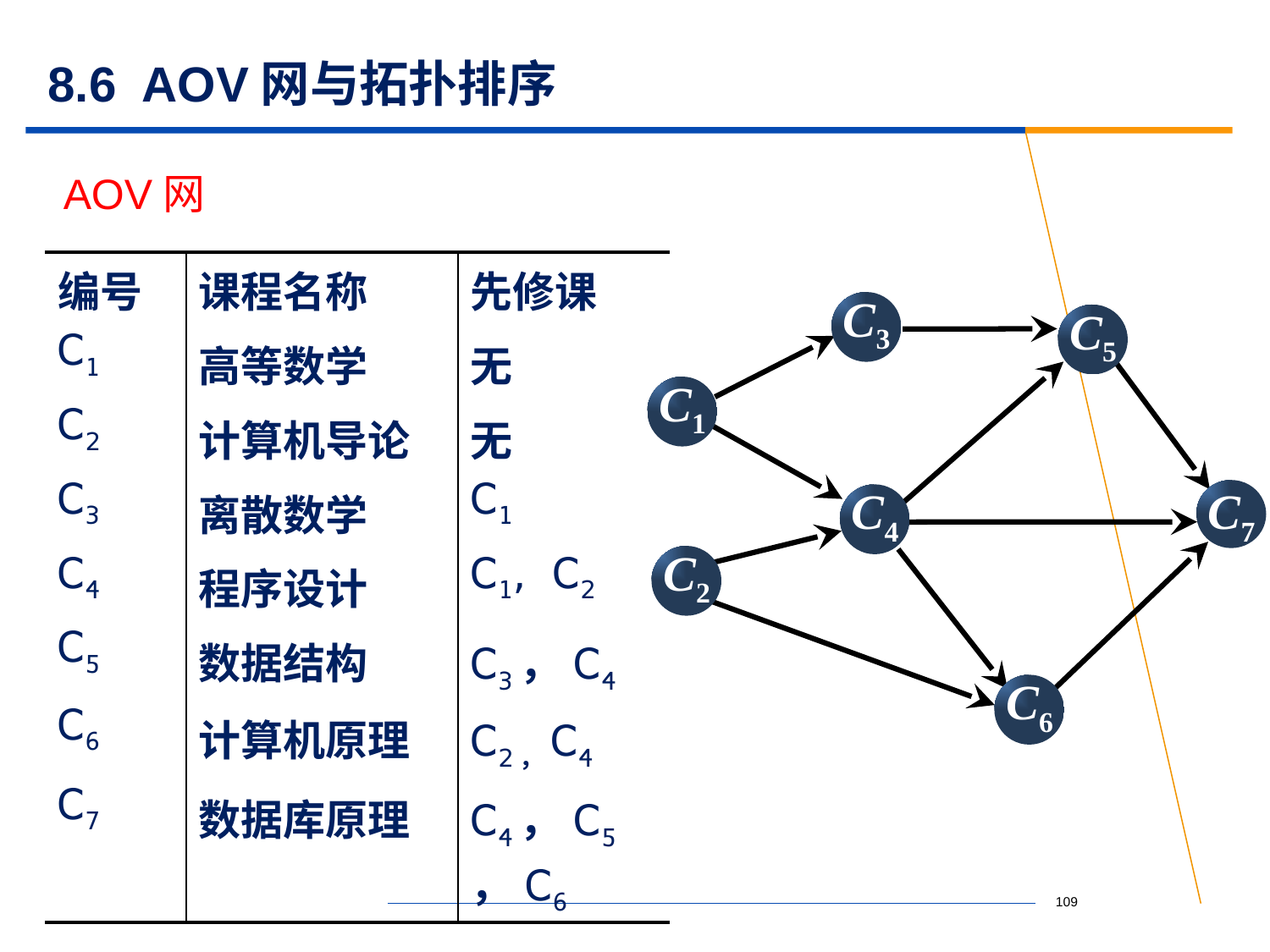

# 8.6  AOV网与拓扑排序
AOV网
| 编号 | 课程名称 | 先修课 |
| --- | --- | --- |
| C1 | 高等数学 | 无 |
| C2 | 计算机导论 | 无 |
| C3 | 离散数学 | C1 |
| C4 | 程序设计 | C1, C2 |
| C5 | 数据结构 | C3，C4 |
| C6 | 计算机原理 | C2，C4 |
| C7 | 数据库原理 | C4，C5，C6 |
C3

C5

C1

C4

C7

C2

C6